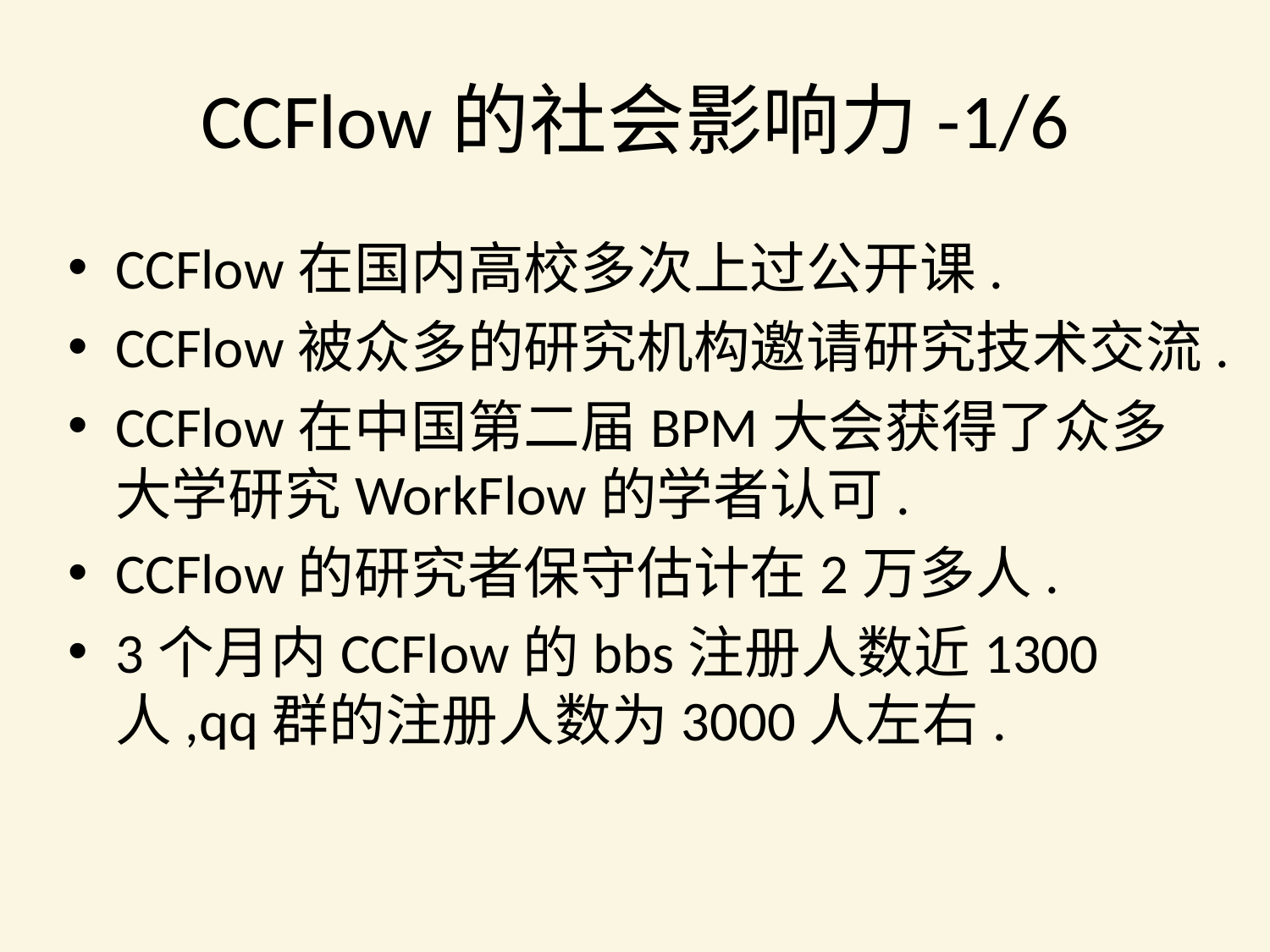

# CCFlow的社会影响力-1/6
CCFlow在国内高校多次上过公开课.
CCFlow被众多的研究机构邀请研究技术交流.
CCFlow在中国第二届BPM大会获得了众多大学研究WorkFlow的学者认可.
CCFlow的研究者保守估计在2万多人.
3个月内CCFlow的bbs注册人数近1300人,qq群的注册人数为3000人左右.